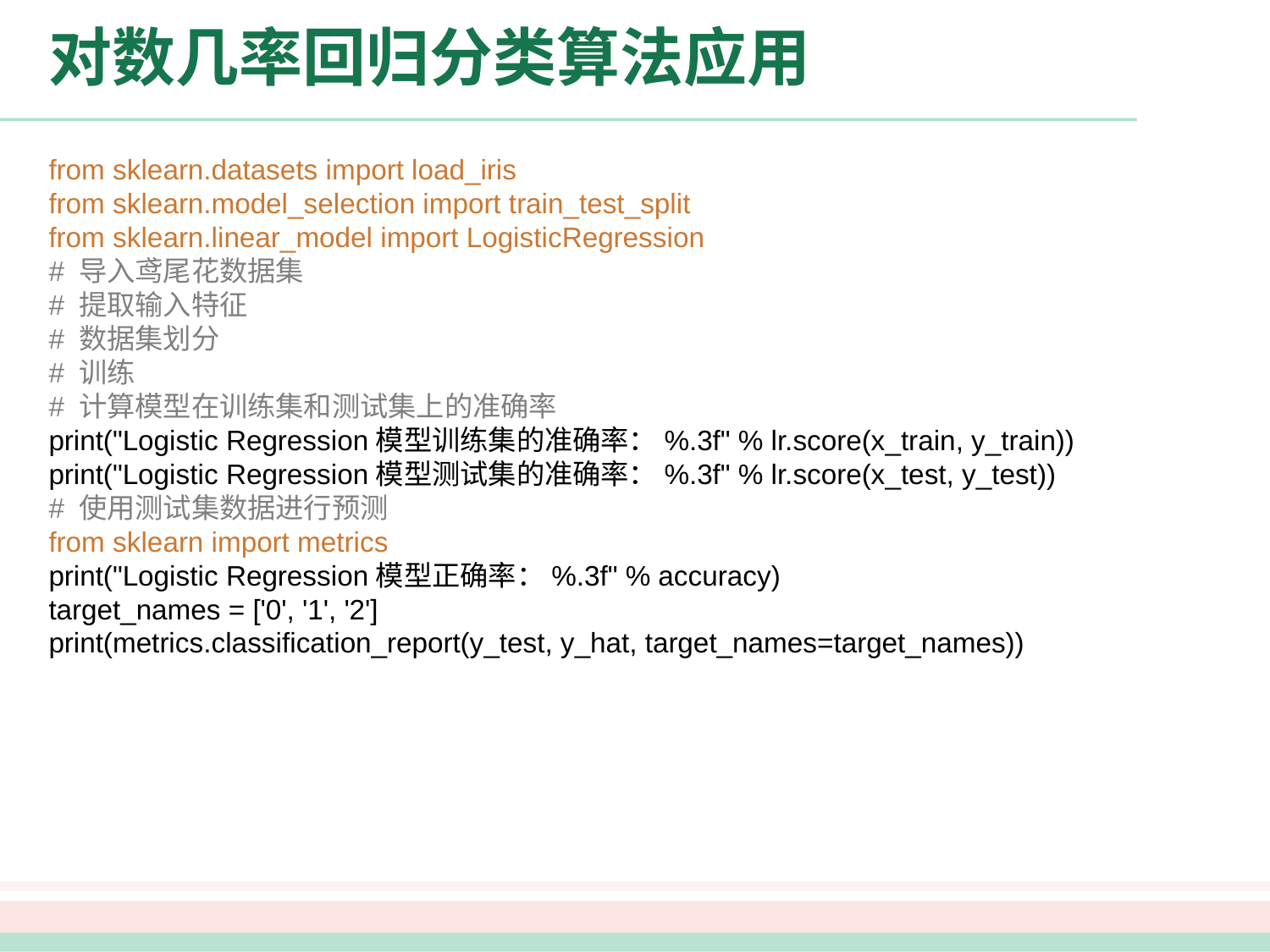

对数几率回归分类算法应用
from sklearn.datasets import load_iris
from sklearn.model_selection import train_test_split
from sklearn.linear_model import LogisticRegression
# 导入鸢尾花数据集
# 提取输入特征
# 数据集划分
# 训练
# 计算模型在训练集和测试集上的准确率
print("Logistic Regression模型训练集的准确率：%.3f" % lr.score(x_train, y_train))
print("Logistic Regression模型测试集的准确率：%.3f" % lr.score(x_test, y_test))
# 使用测试集数据进行预测
from sklearn import metrics
print("Logistic Regression模型正确率：%.3f" % accuracy)
target_names = ['0', '1', '2']
print(metrics.classification_report(y_test, y_hat, target_names=target_names))